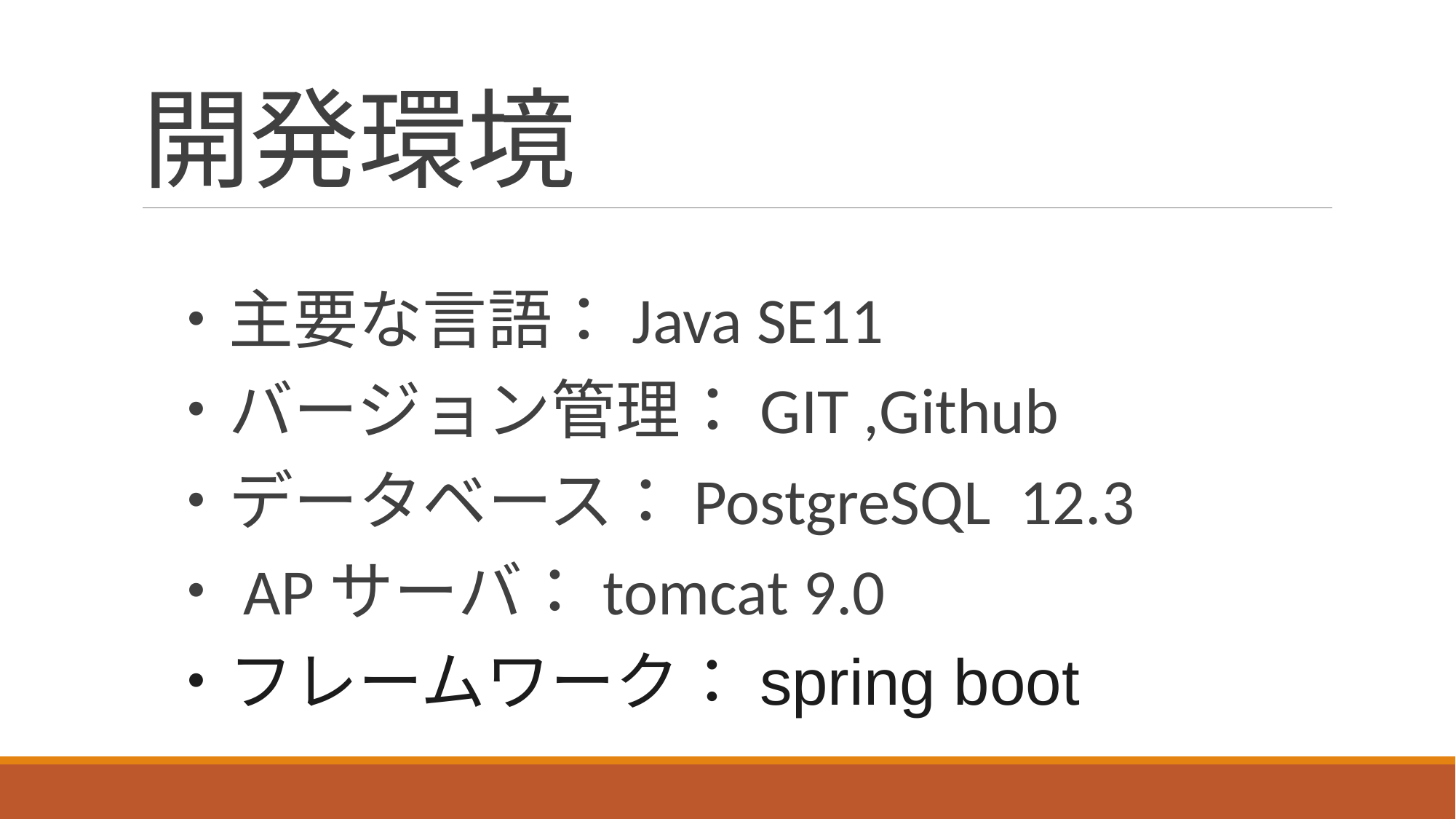

# 開発環境

・主要な言語：Java SE11
・バージョン管理：GIT ,Github
・データベース：PostgreSQL  12.3
・APサーバ：tomcat 9.0
・フレームワーク：spring boot